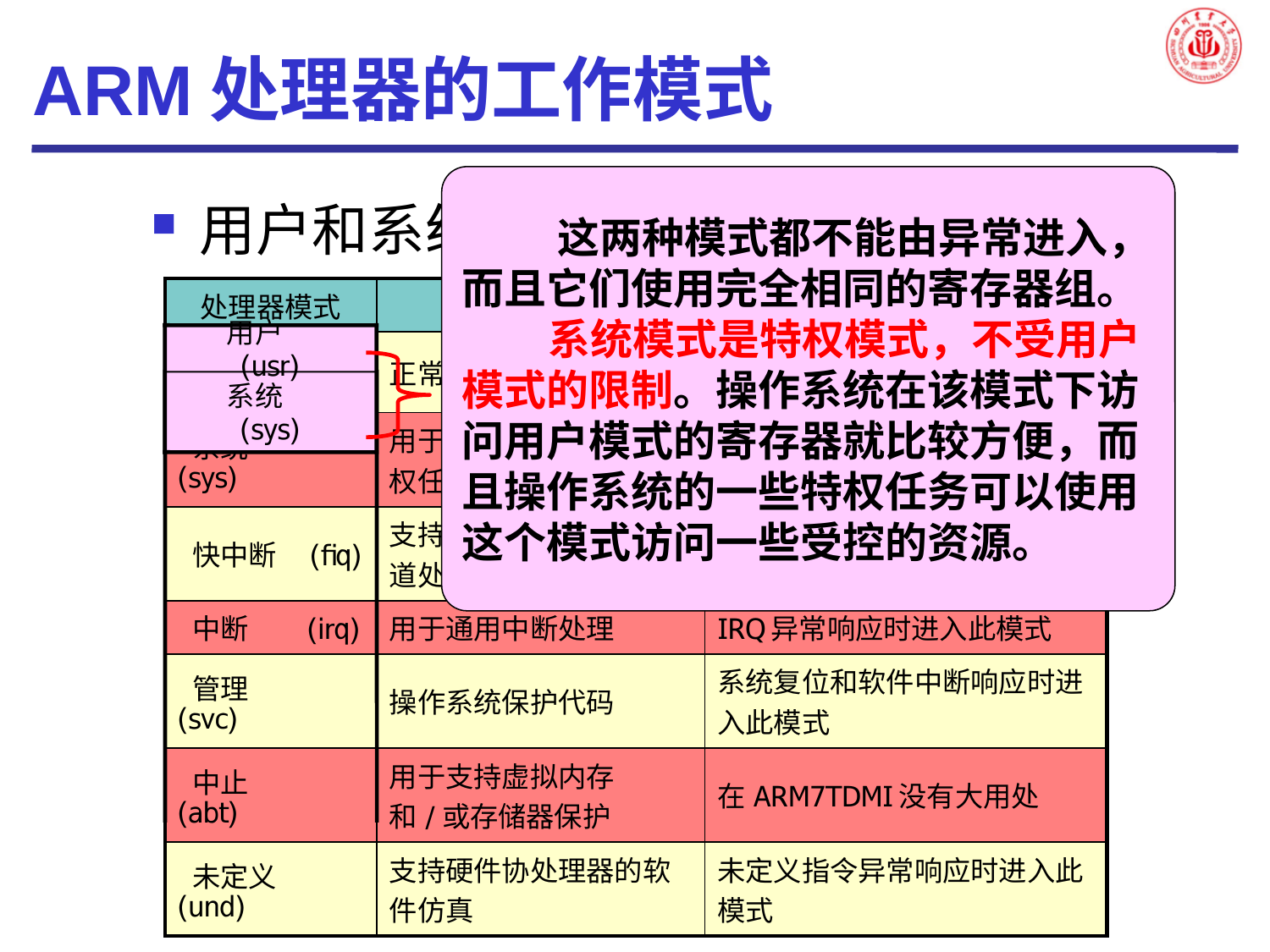

ARM处理器的工作模式
         这两种模式都不能由异常进入，而且它们使用完全相同的寄存器组。
        系统模式是特权模式，不受用户模式的限制。操作系统在该模式下访问用户模式的寄存器就比较方便，而且操作系统的一些特权任务可以使用这个模式访问一些受控的资源。
用户和系统模式
| 处理器模式 | 说明 | 备注 |
| --- | --- | --- |
| 用户 (usr) | 正常程序工作模式 | 不能直接切换到其它模式 |
| 系统 (sys) | 用于支持操作系统的特权任务等 | 与用户模式类似，但具有可以直接切换到其它模式等特权 |
| 快中断 (fiq) | 支持高速数据传输及通道处理 | FIQ异常响应时进入此模式 |
| 中断 (irq) | 用于通用中断处理 | IRQ异常响应时进入此模式 |
| 管理 (svc) | 操作系统保护代码 | 系统复位和软件中断响应时进入此模式 |
| 中止 (abt) | 用于支持虚拟内存和/或存储器保护 | 在ARM7TDMI没有大用处 |
| 未定义 (und) | 支持硬件协处理器的软件仿真 | 未定义指令异常响应时进入此模式 |
 用户        (usr)

 系统        (sys)

68